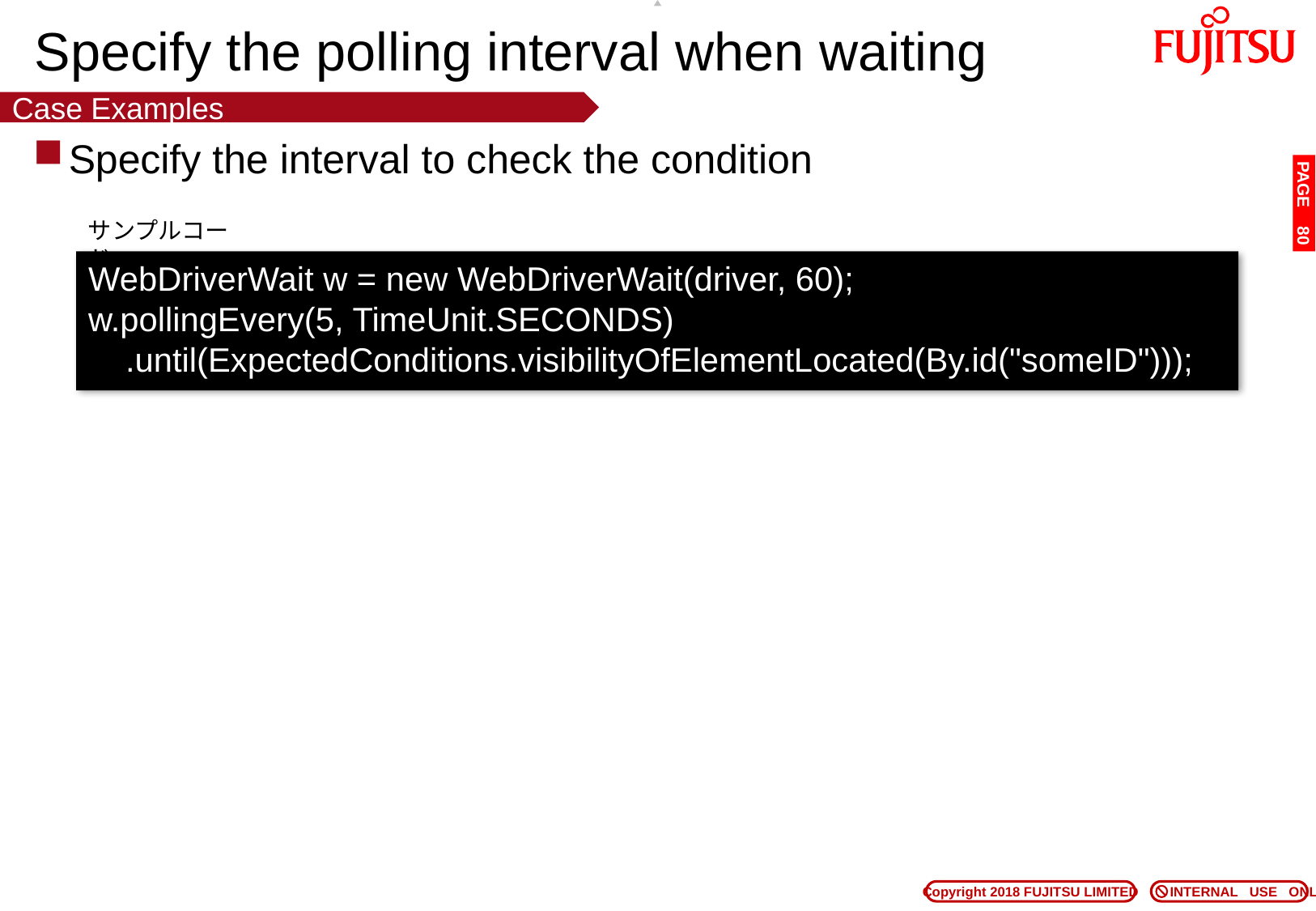

# Specify the polling interval when waiting
Case Examples
Specify the interval to check the condition
PAGE    80
サンプルコード
WebDriverWait w = new WebDriverWait(driver, 60);
w.pollingEvery(5, TimeUnit.SECONDS)
    .until(ExpectedConditions.visibilityOfElementLocated(By.id("someID")));